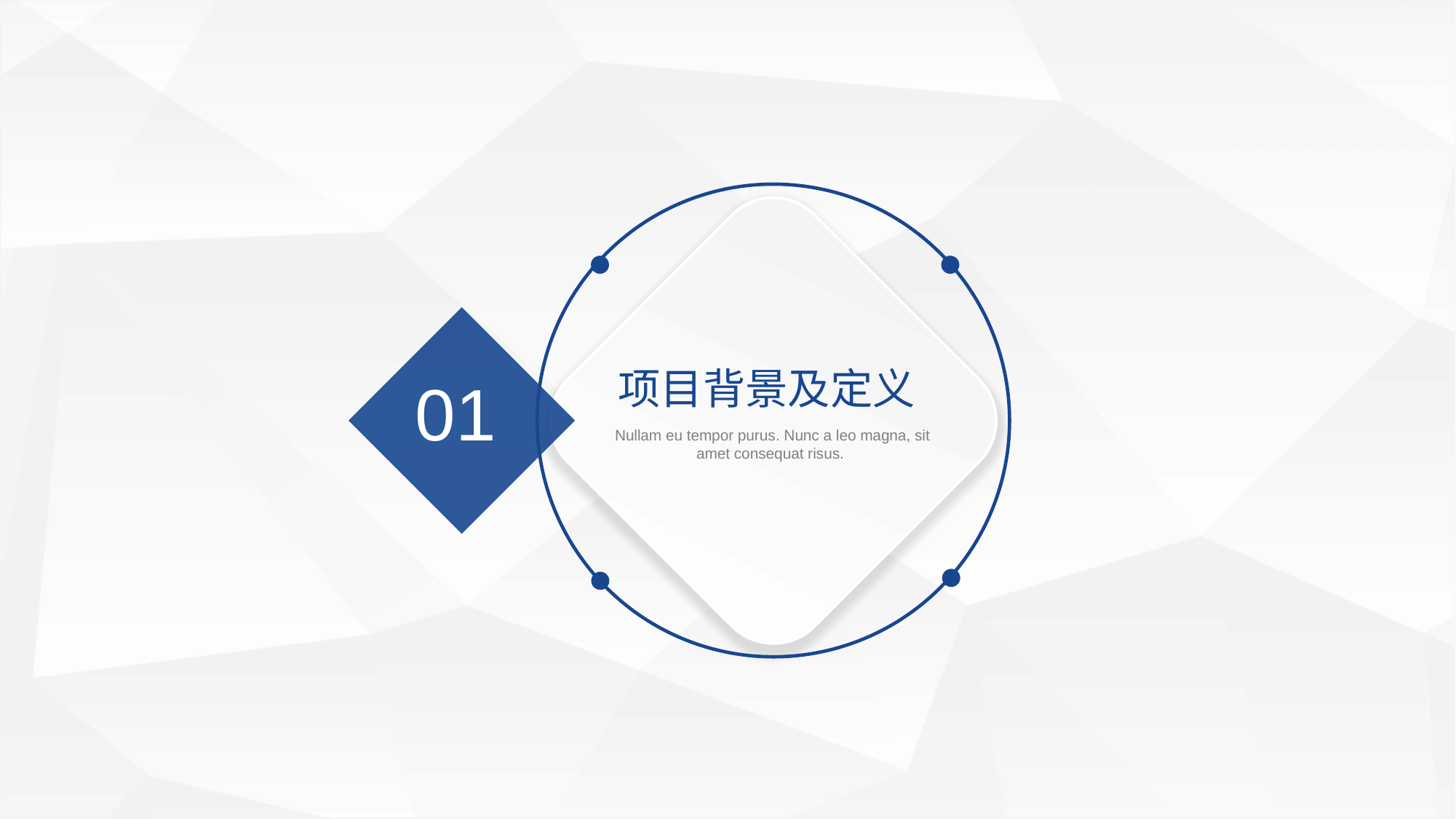

项目背景及定义
01
Nullam eu tempor purus. Nunc a leo magna, sit amet consequat risus.